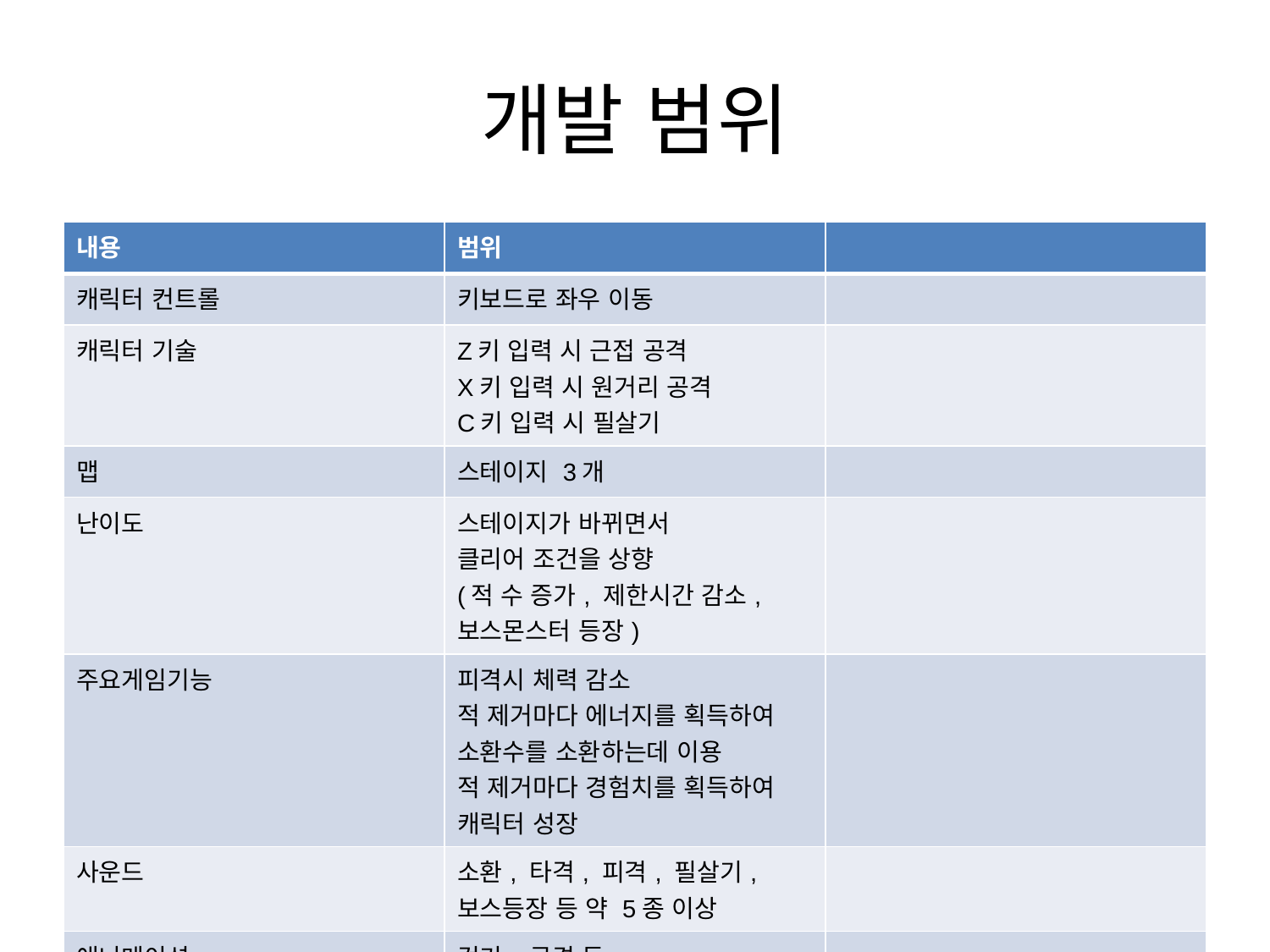

# 개발 범위
| 내용 | 범위 |  |
| --- | --- | --- |
| 캐릭터 컨트롤 | 키보드로 좌우 이동 |  |
| 캐릭터 기술 | Z키 입력 시 근접 공격 X키 입력 시 원거리 공격 C키 입력 시 필살기 |  |
| 맵 | 스테이지 3개 |  |
| 난이도 | 스테이지가 바뀌면서 클리어 조건을 상향 (적 수 증가, 제한시간 감소, 보스몬스터 등장) |  |
| 주요게임기능 | 피격시 체력 감소 적 제거마다 에너지를 획득하여 소환수를 소환하는데 이용 적 제거마다 경험치를 획득하여 캐릭터 성장 |  |
| 사운드 | 소환, 타격, 피격, 필살기, 보스등장 등 약 5종 이상 |  |
| 애니메이션 | 걷기, 공격 등 |  |
|  |  |  |